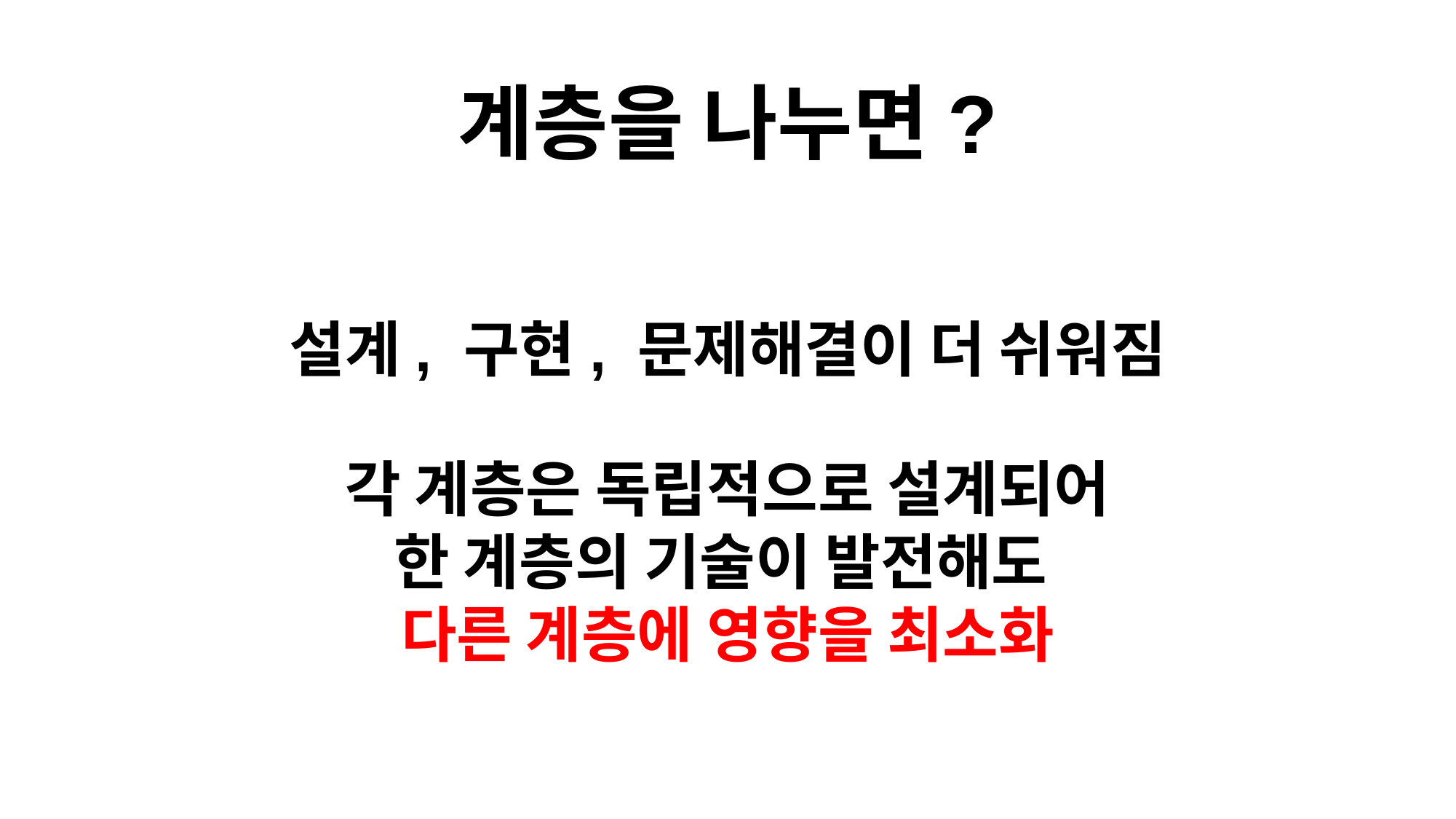

계층을 나누면?
설계, 구현, 문제해결이 더 쉬워짐
각 계층은 독립적으로 설계되어
한 계층의 기술이 발전해도
다른 계층에 영향을 최소화